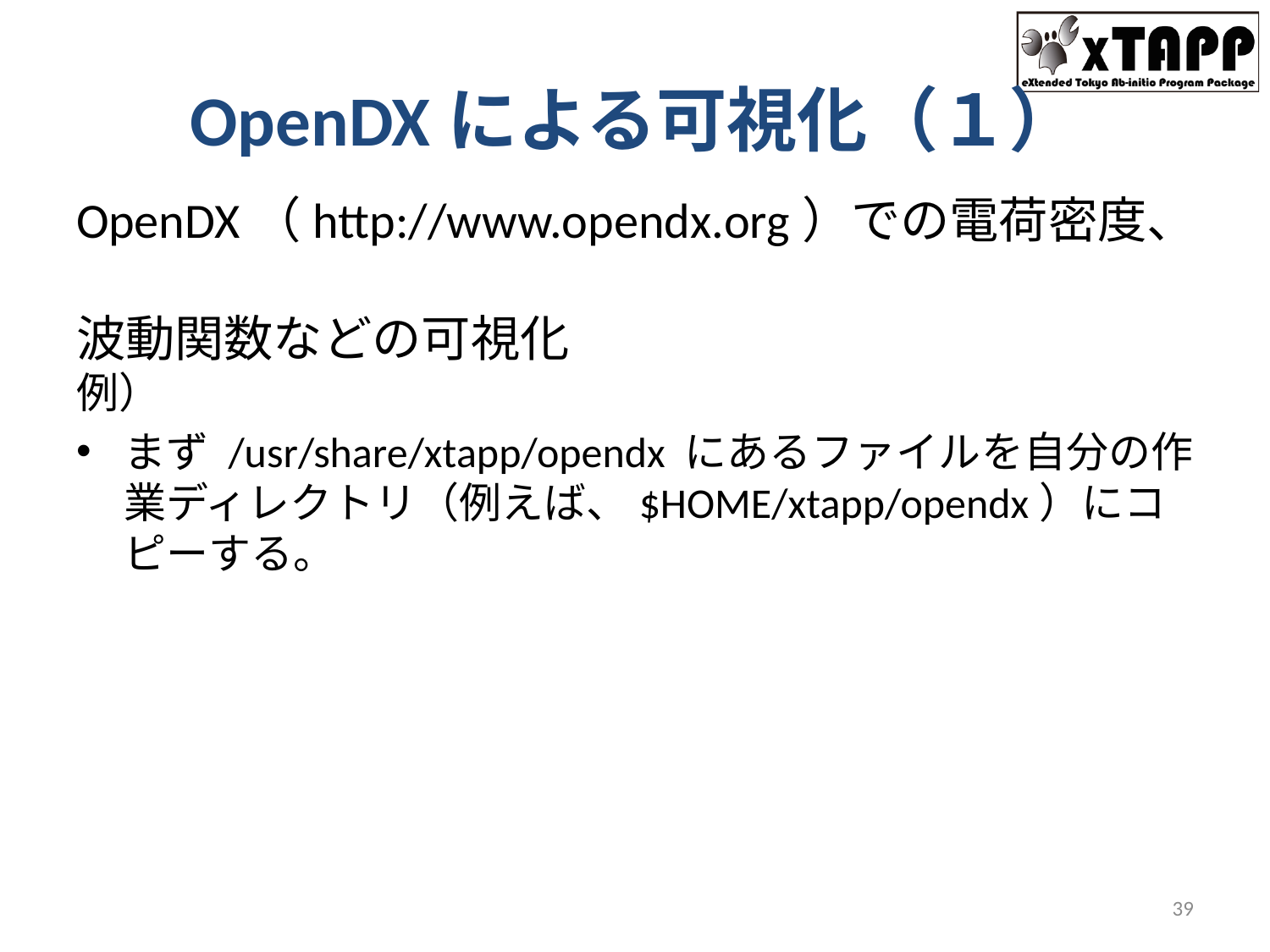

# OpenDXによる可視化（１）
OpenDX（http://www.opendx.org）での電荷密度、
波動関数などの可視化
例）
まず /usr/share/xtapp/opendx にあるファイルを自分の作業ディレクトリ（例えば、$HOME/xtapp/opendx）にコピーする。

39